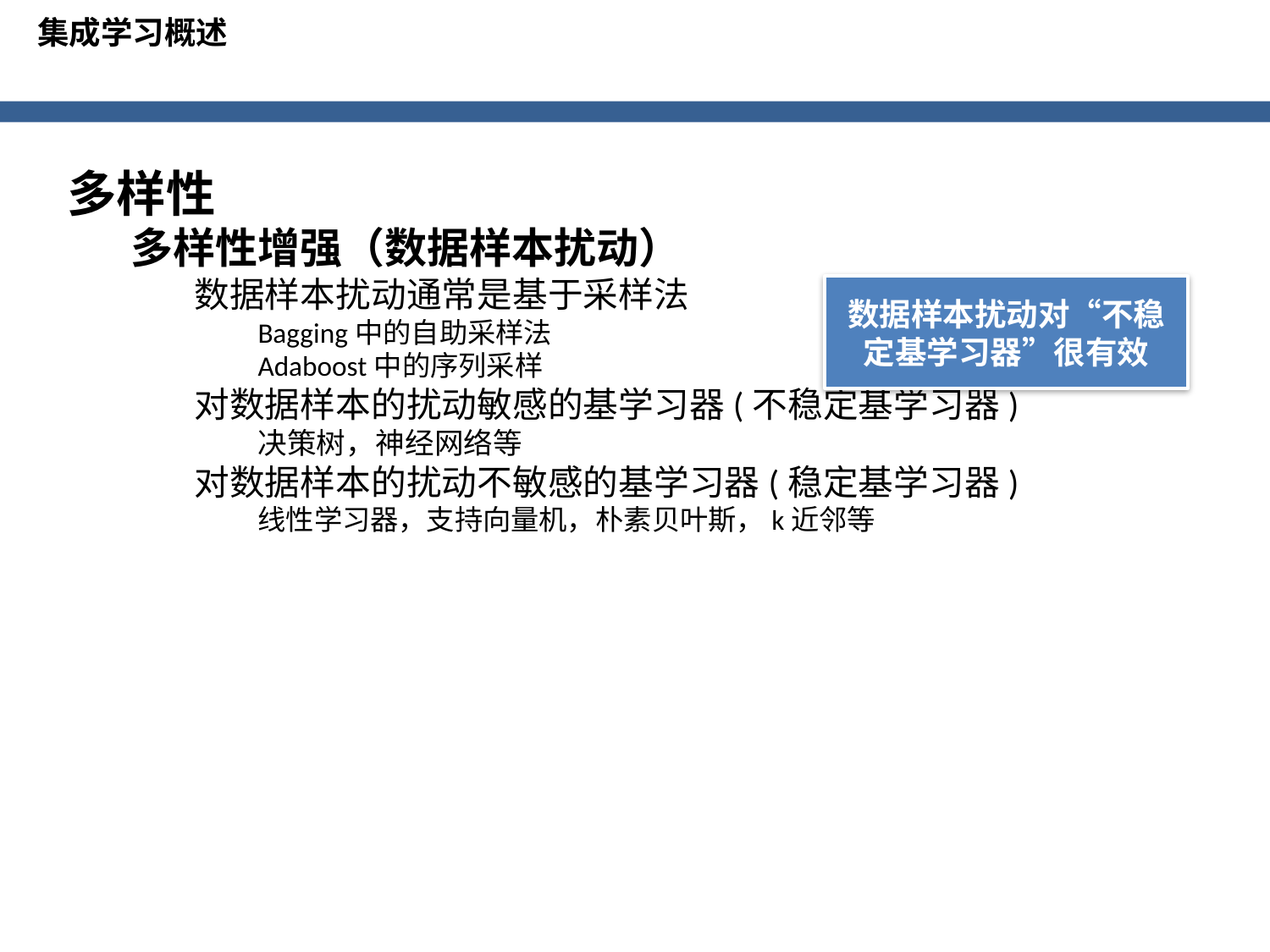

集成学习概述
多样性
多样性增强（数据样本扰动）
数据样本扰动通常是基于采样法
Bagging中的自助采样法
Adaboost中的序列采样
对数据样本的扰动敏感的基学习器(不稳定基学习器)
决策树，神经网络等
对数据样本的扰动不敏感的基学习器(稳定基学习器)
线性学习器，支持向量机，朴素贝叶斯，k近邻等

数据样本扰动对“不稳定基学习器”很有效